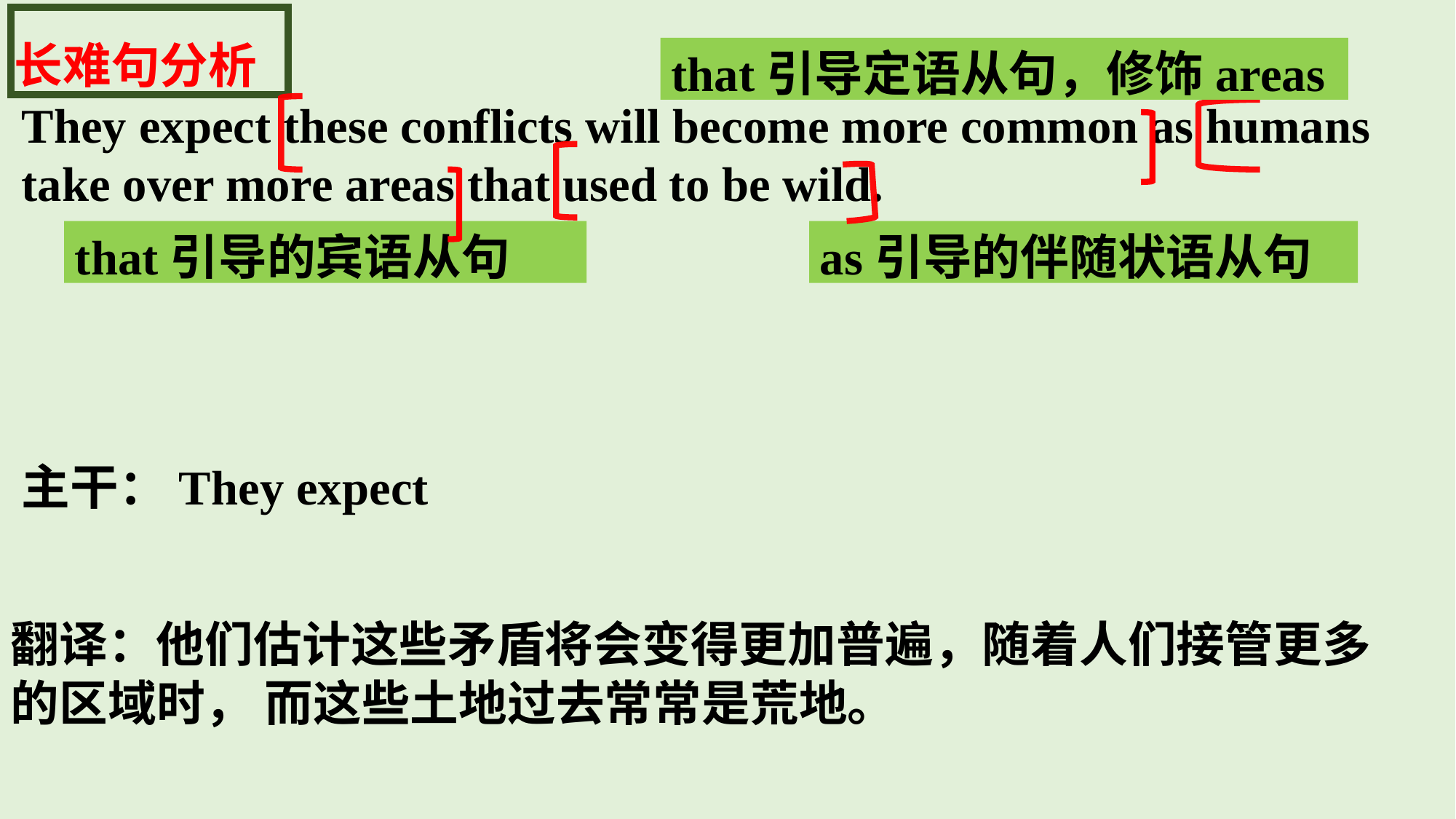

长难句分析

that引导定语从句，修饰areas
They expect these conflicts will become more common as humans take over more areas that used to be wild.

that引导的宾语从句
as引导的伴随状语从句
主干：They expect
翻译：他们估计这些矛盾将会变得更加普遍，随着人们接管更多的区域时， 而这些土地过去常常是荒地。